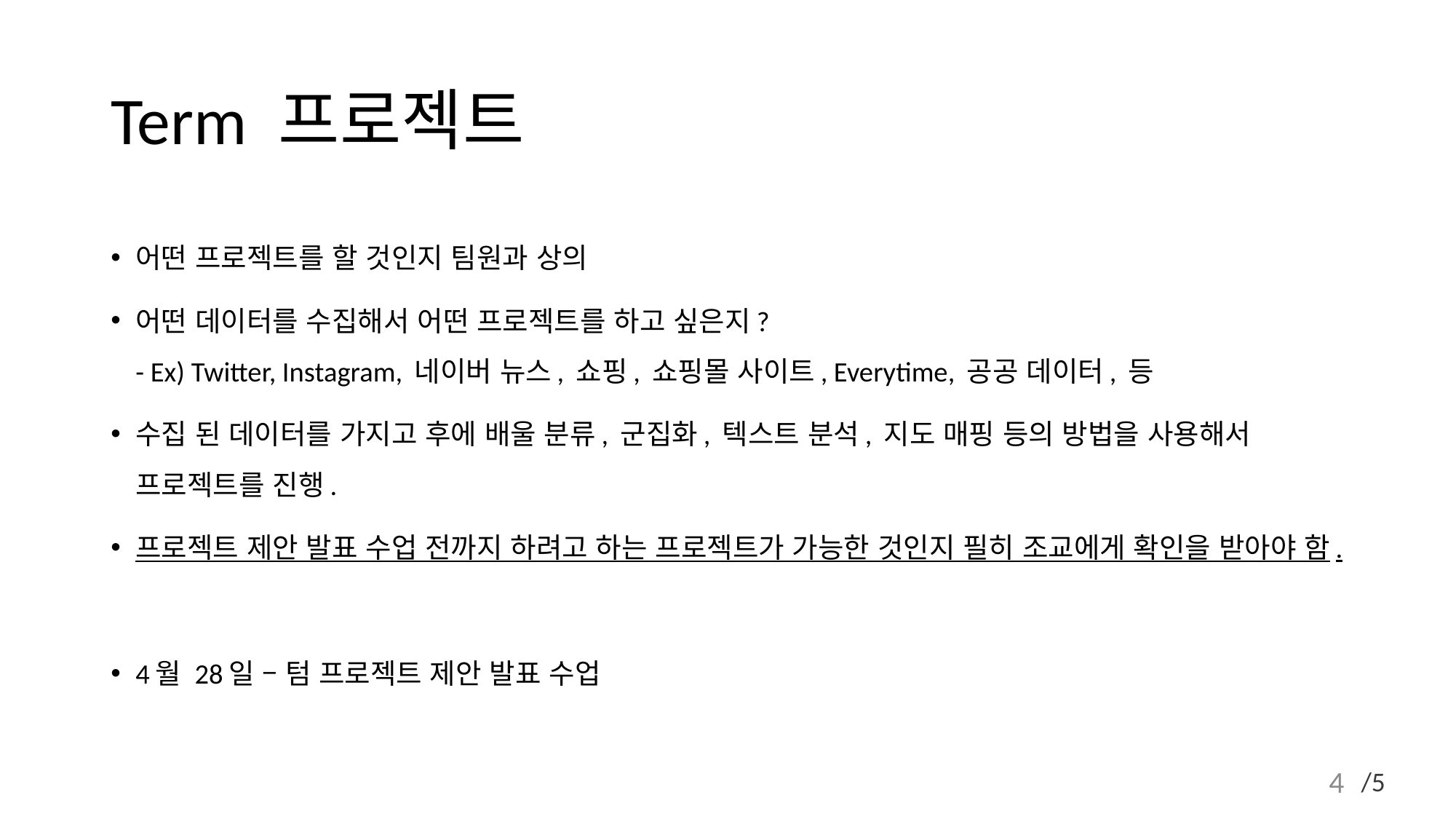

# Term 프로젝트
어떤 프로젝트를 할 것인지 팀원과 상의
어떤 데이터를 수집해서 어떤 프로젝트를 하고 싶은지?
- Ex) Twitter, Instagram, 네이버 뉴스, 쇼핑, 쇼핑몰 사이트, Everytime, 공공 데이터, 등
수집 된 데이터를 가지고 후에 배울 분류, 군집화, 텍스트 분석, 지도 매핑 등의 방법을 사용해서 프로젝트를 진행.
프로젝트 제안 발표 수업 전까지 하려고 하는 프로젝트가 가능한 것인지 필히 조교에게 확인을 받아야 함.

4월 28일 – 텀 프로젝트 제안 발표 수업
4